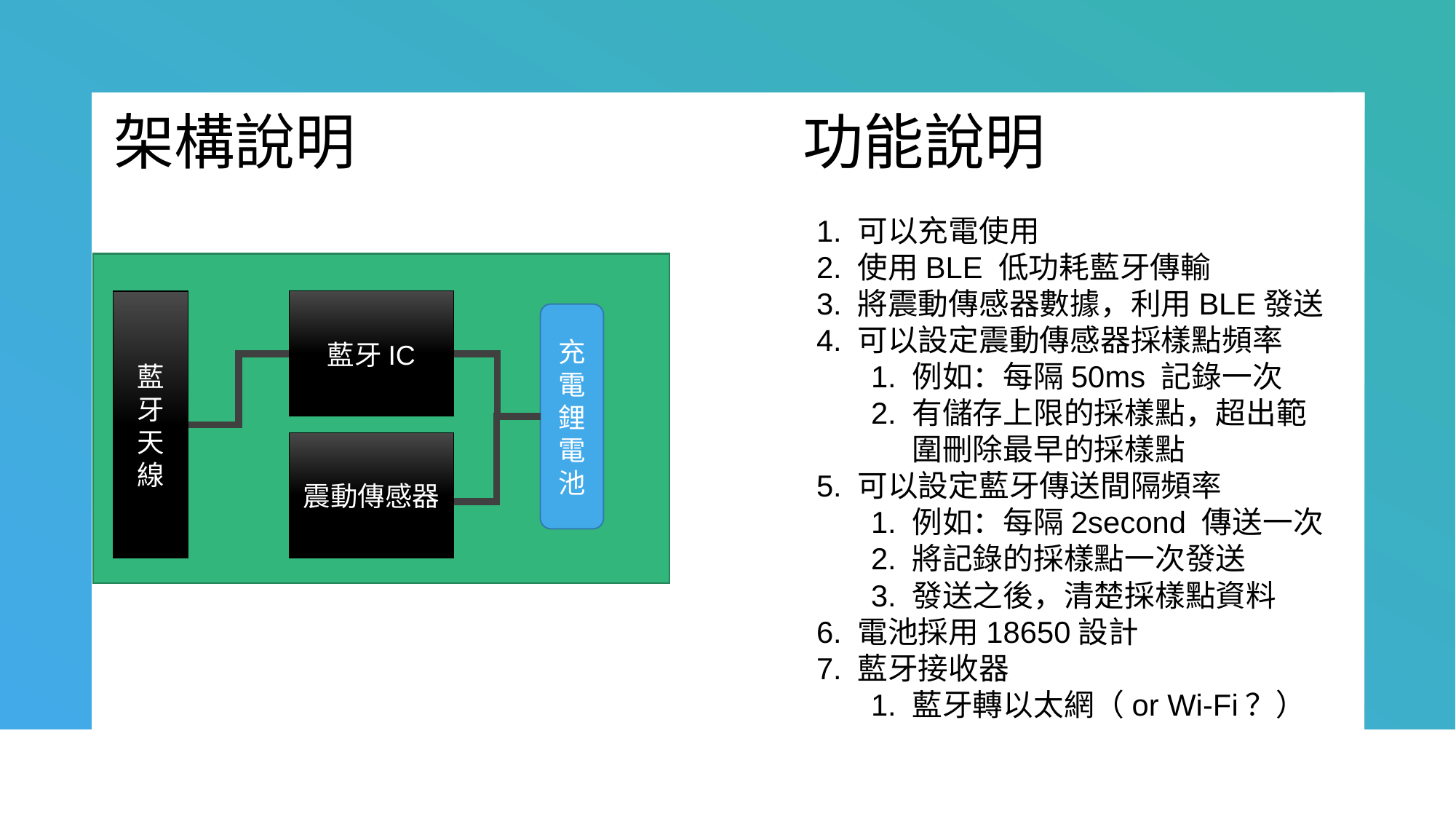

架構說明
功能說明
可以充電使用
使用BLE 低功耗藍牙傳輸
將震動傳感器數據，利用BLE發送
可以設定震動傳感器採樣點頻率
例如：每隔50ms 記錄一次
有儲存上限的採樣點，超出範圍刪除最早的採樣點
可以設定藍牙傳送間隔頻率
例如：每隔2second 傳送一次
將記錄的採樣點一次發送
發送之後，清楚採樣點資料
電池採用18650設計
藍牙接收器
藍牙轉以太網（or Wi-Fi？）

藍牙天線
藍牙IC
充電鋰電池
震動傳感器